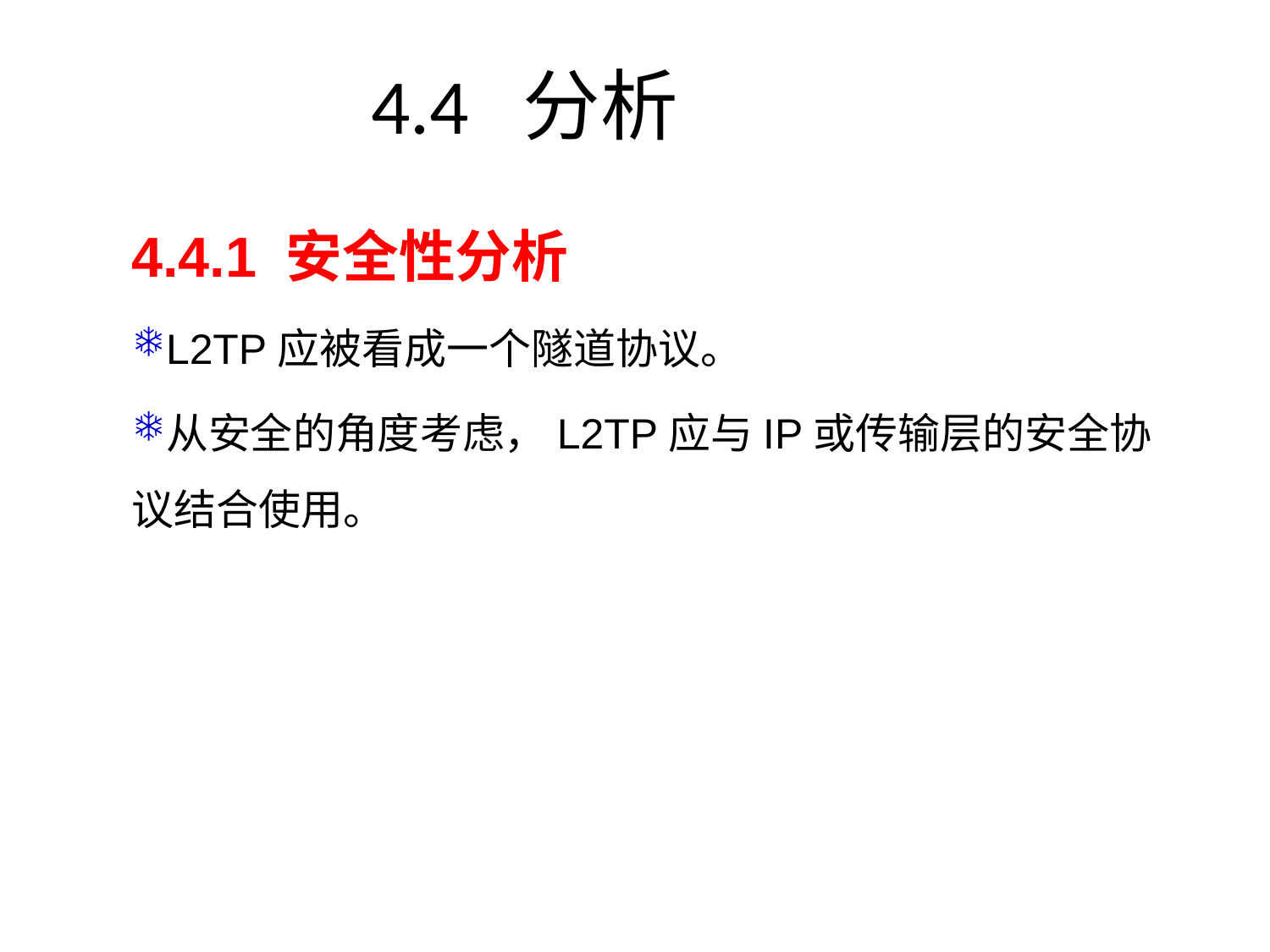

# 4.4  分析
4.4.1 安全性分析
L2TP应被看成一个隧道协议。
从安全的角度考虑，L2TP应与IP或传输层的安全协议结合使用。